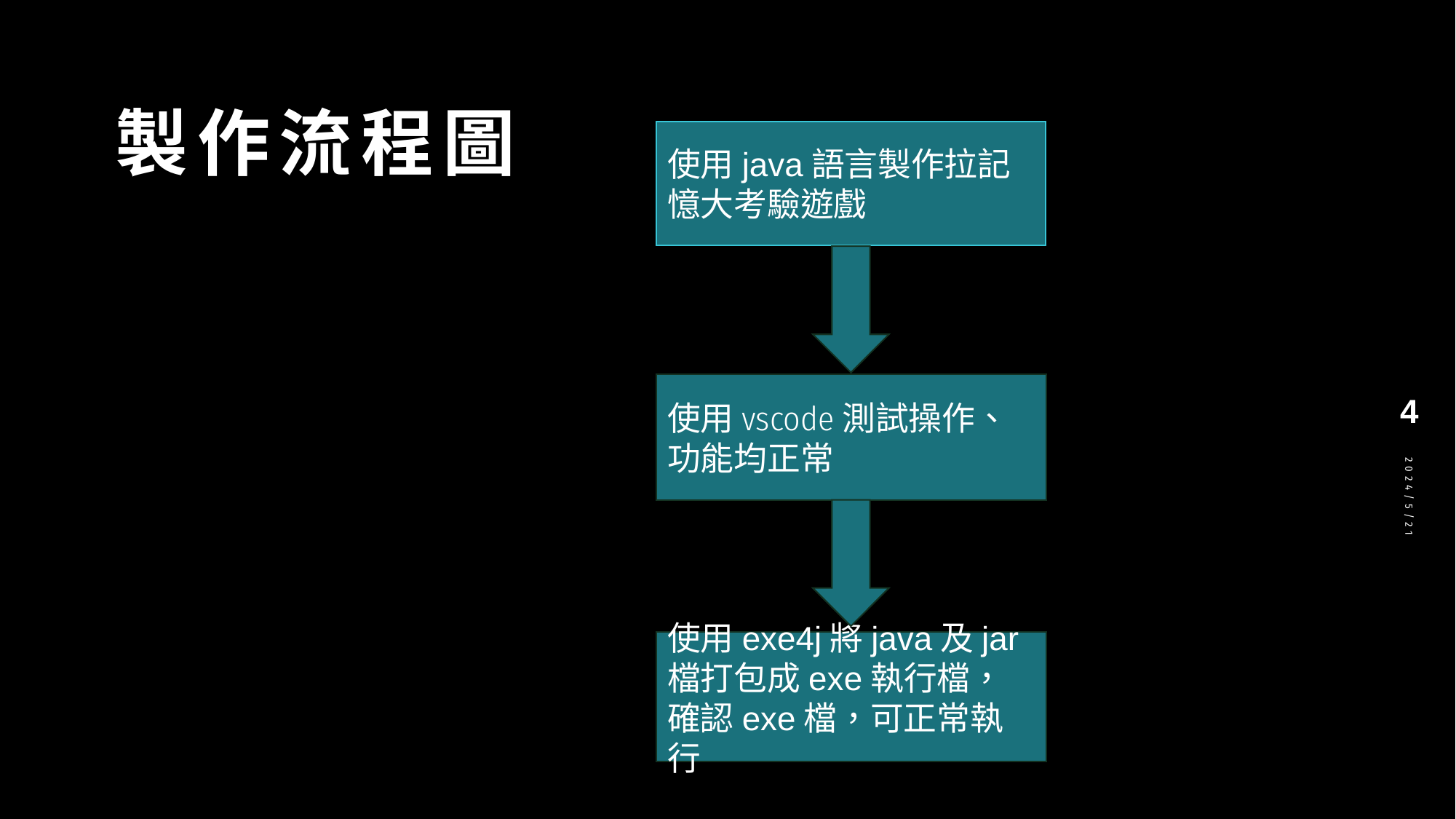

# 製作流程圖
使用java語言製作拉記憶大考驗遊戲

使用vscode測試操作、功能均正常
4

2024/5/21
使用exe4j將java及jar檔打包成exe執行檔，確認exe檔，可正常執行